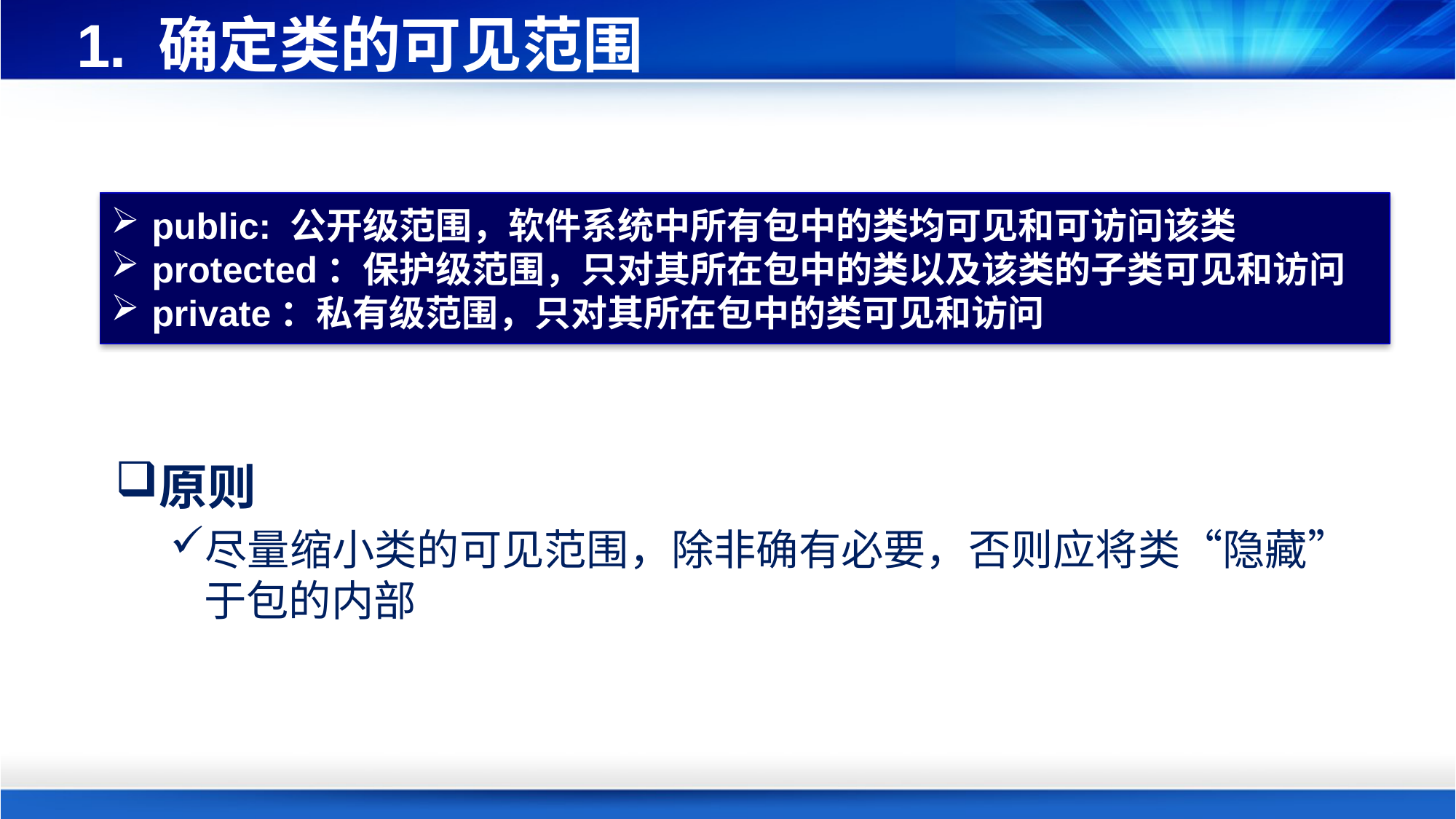

# 1. 确定类的可见范围
public: 公开级范围，软件系统中所有包中的类均可见和可访问该类
protected：保护级范围，只对其所在包中的类以及该类的子类可见和访问
private：私有级范围，只对其所在包中的类可见和访问
原则
尽量缩小类的可见范围，除非确有必要，否则应将类“隐藏”于包的内部